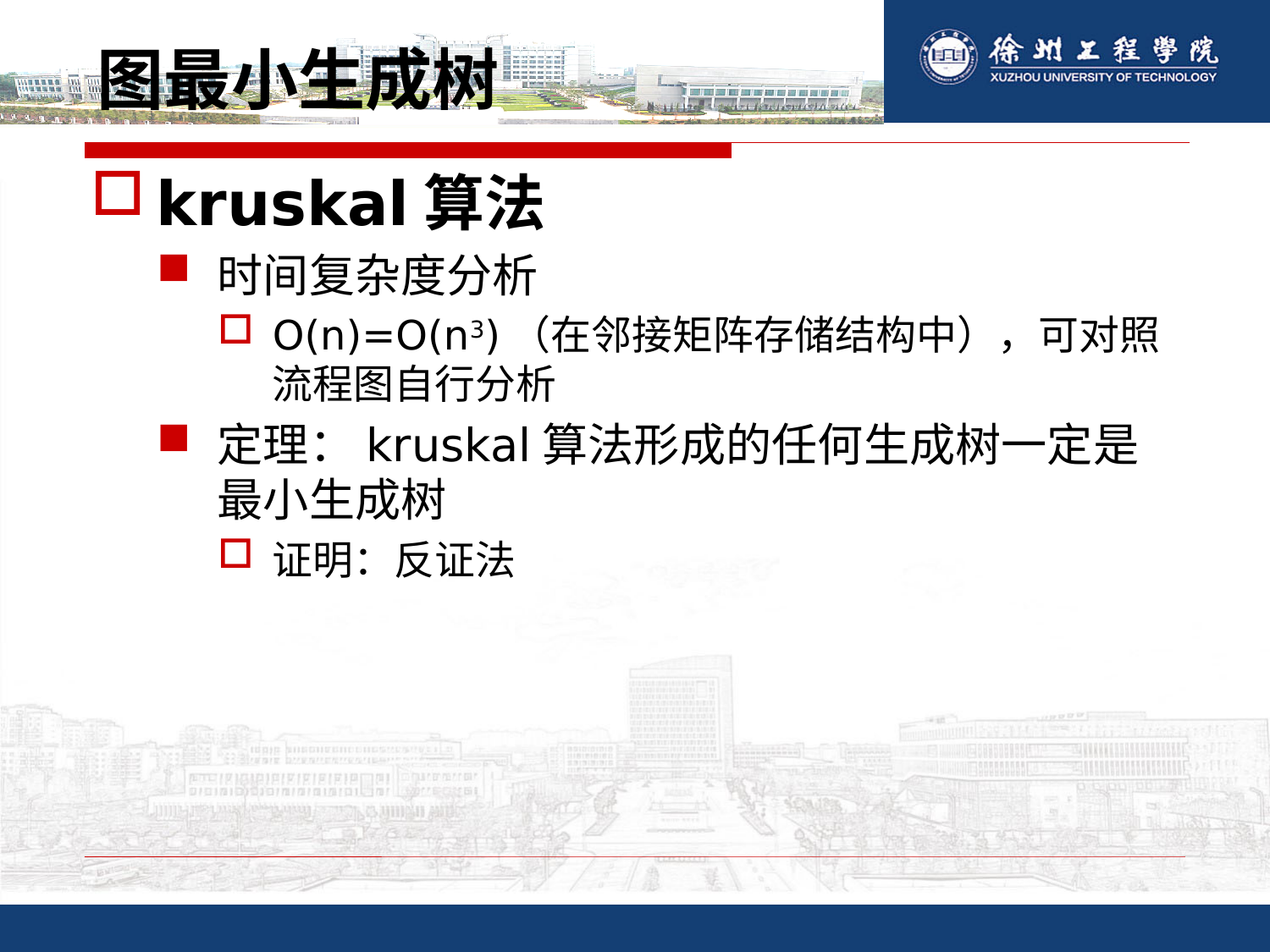

# 图最小生成树
kruskal算法
时间复杂度分析
O(n)=O(n3)（在邻接矩阵存储结构中），可对照流程图自行分析
定理：kruskal算法形成的任何生成树一定是最小生成树
证明：反证法